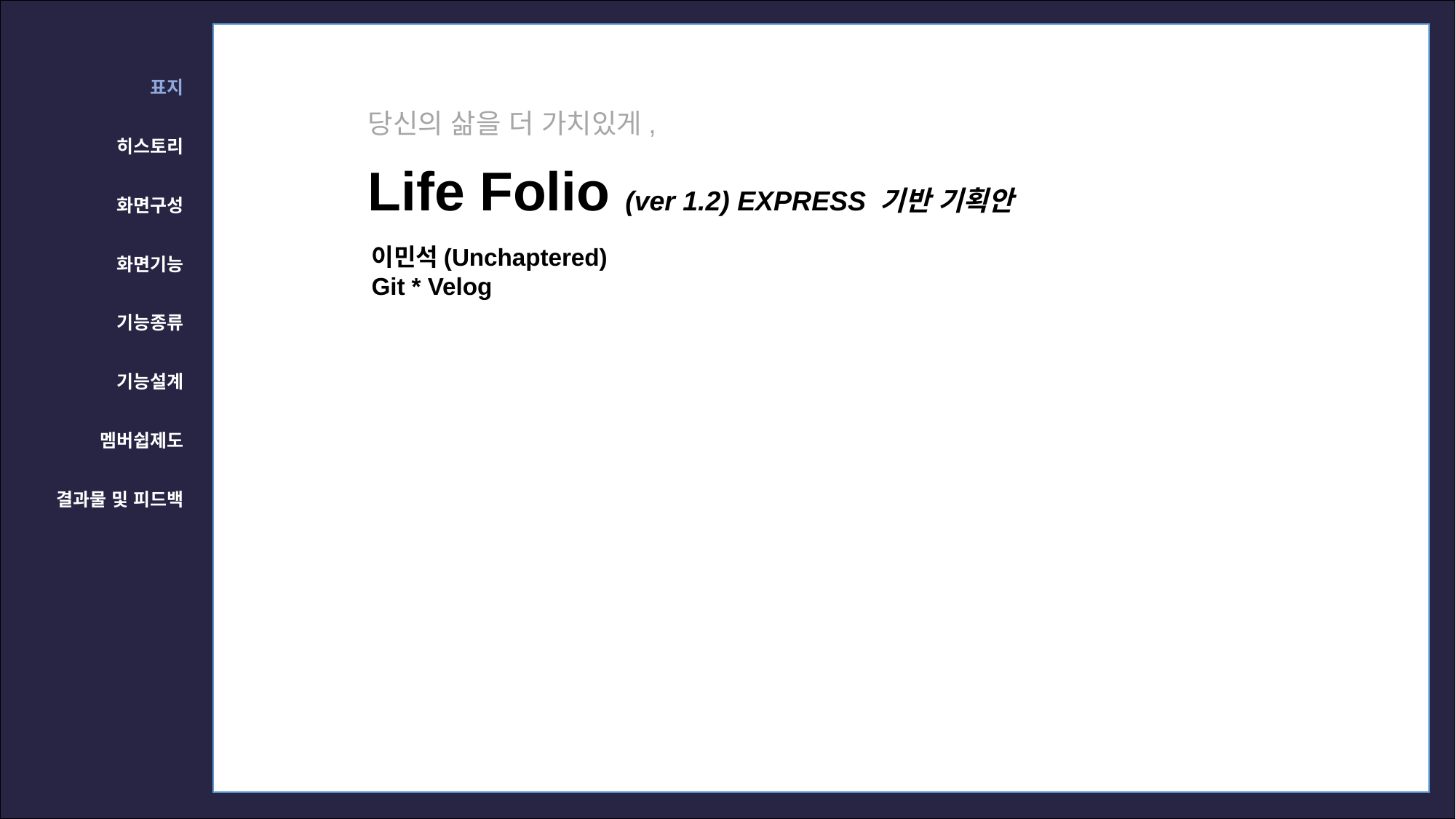

표지
히스토리
화면구성
화면기능
기능종류
기능설계
멤버쉽제도
결과물 및 피드백
당신의 삶을 더 가치있게,
Life Folio (ver 1.2) EXPRESS 기반 기획안
이민석(Unchaptered)
Git * Velog